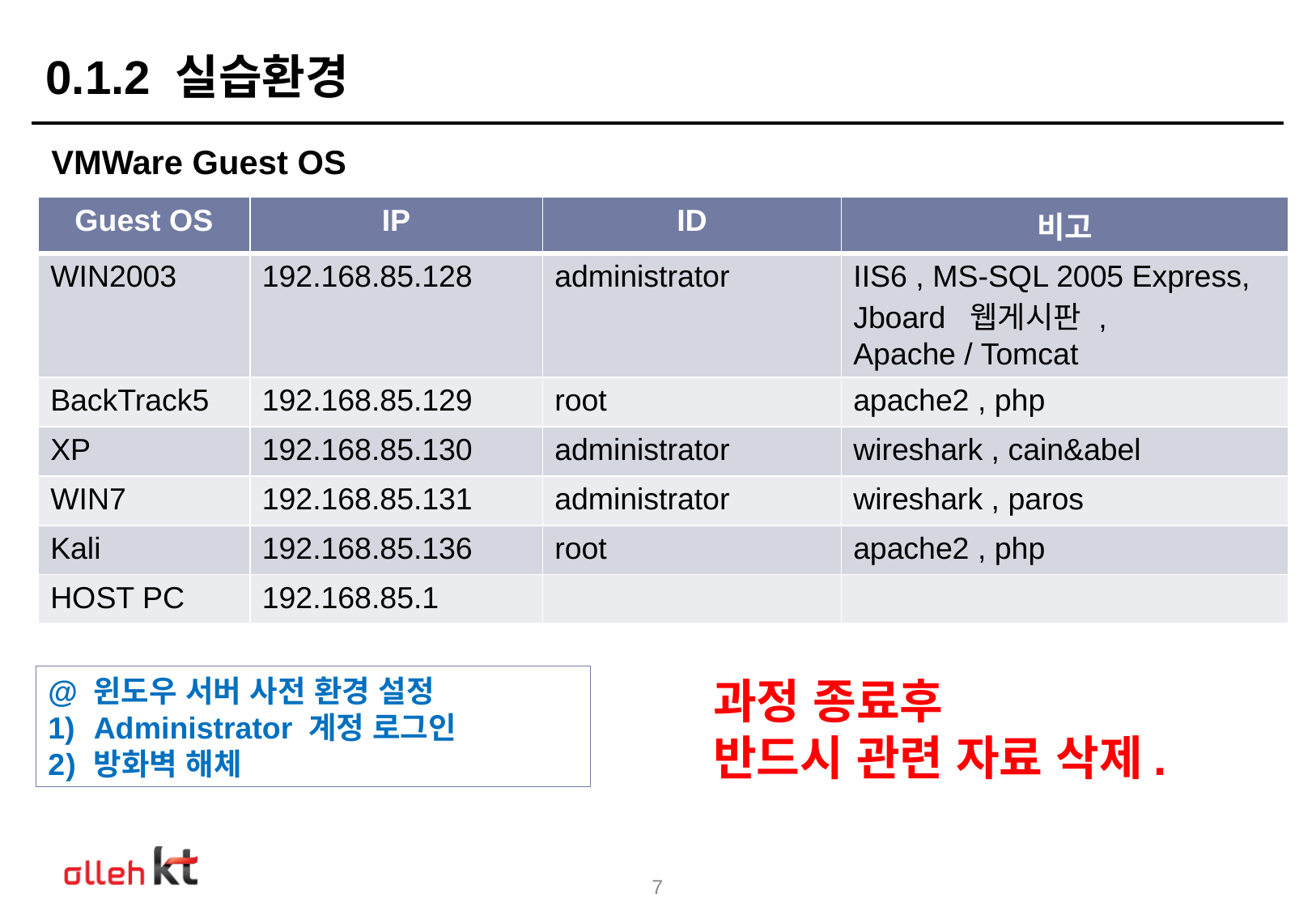

# 0.1.2 실습환경
 VMWare Guest OS
| Guest OS | IP | ID | 비고 |
| --- | --- | --- | --- |
| WIN2003 | 192.168.85.128 | administrator | IIS6 , MS-SQL 2005 Express, Jboard 웹게시판 , Apache / Tomcat |
| BackTrack5 | 192.168.85.129 | root | apache2 , php |
| XP | 192.168.85.130 | administrator | wireshark , cain&abel |
| WIN7 | 192.168.85.131 | administrator | wireshark , paros |
| Kali | 192.168.85.136 | root | apache2 , php |
| HOST PC | 192.168.85.1 |  |  |
@ 윈도우 서버 사전 환경 설정
Administrator 계정 로그인
방화벽 해체
과정 종료후
반드시 관련 자료 삭제.
7